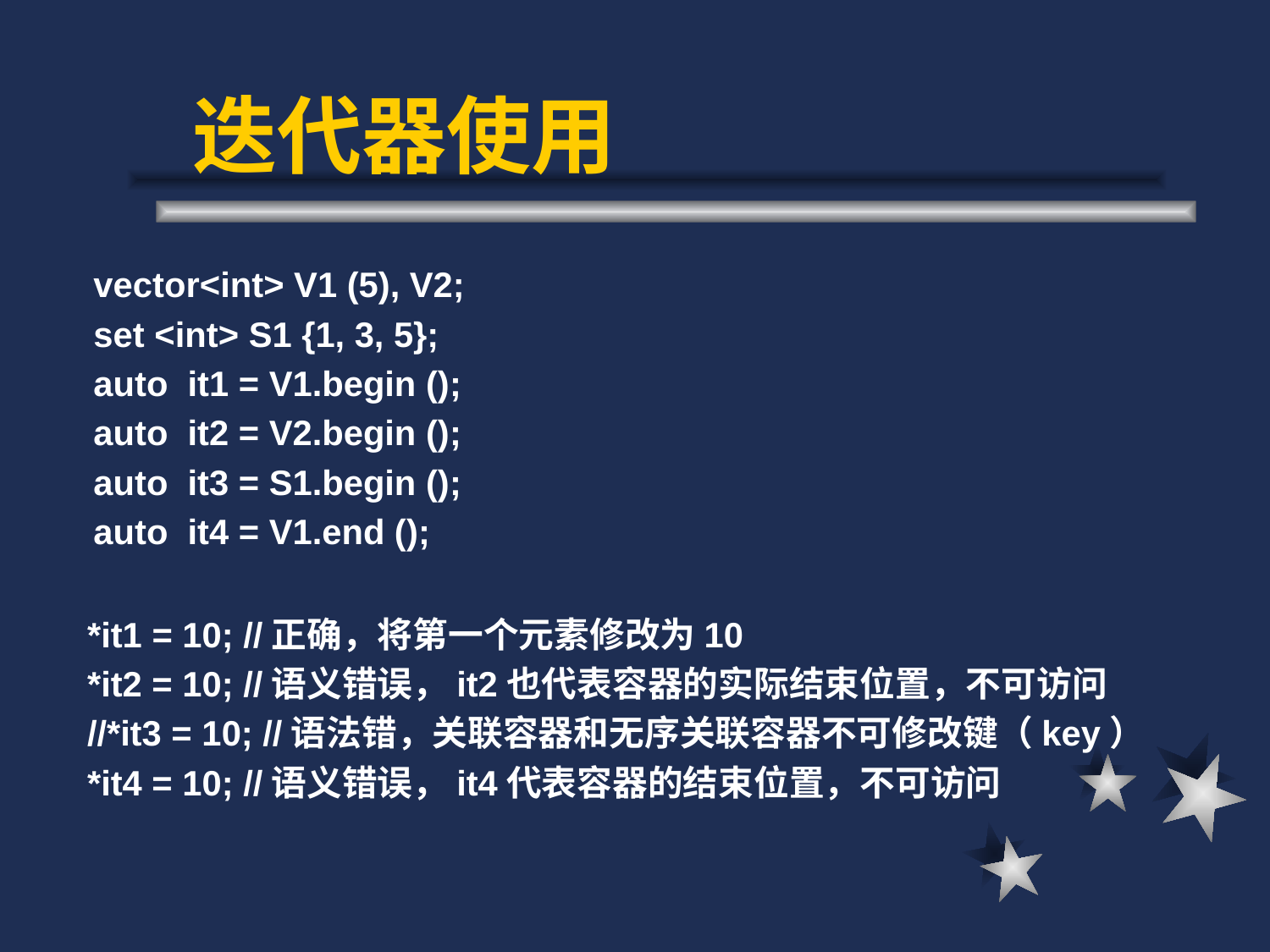

# 迭代器使用
vector<int> V1 (5), V2;
set <int> S1 {1, 3, 5};
auto  it1 = V1.begin ();
auto  it2 = V2.begin ();
auto  it3 = S1.begin ();
auto  it4 = V1.end ();

*it1 = 10; //正确，将第一个元素修改为10
*it2 = 10; //语义错误，it2也代表容器的实际结束位置，不可访问
//*it3 = 10; //语法错，关联容器和无序关联容器不可修改键（key）
*it4 = 10; //语义错误，it4代表容器的结束位置，不可访问